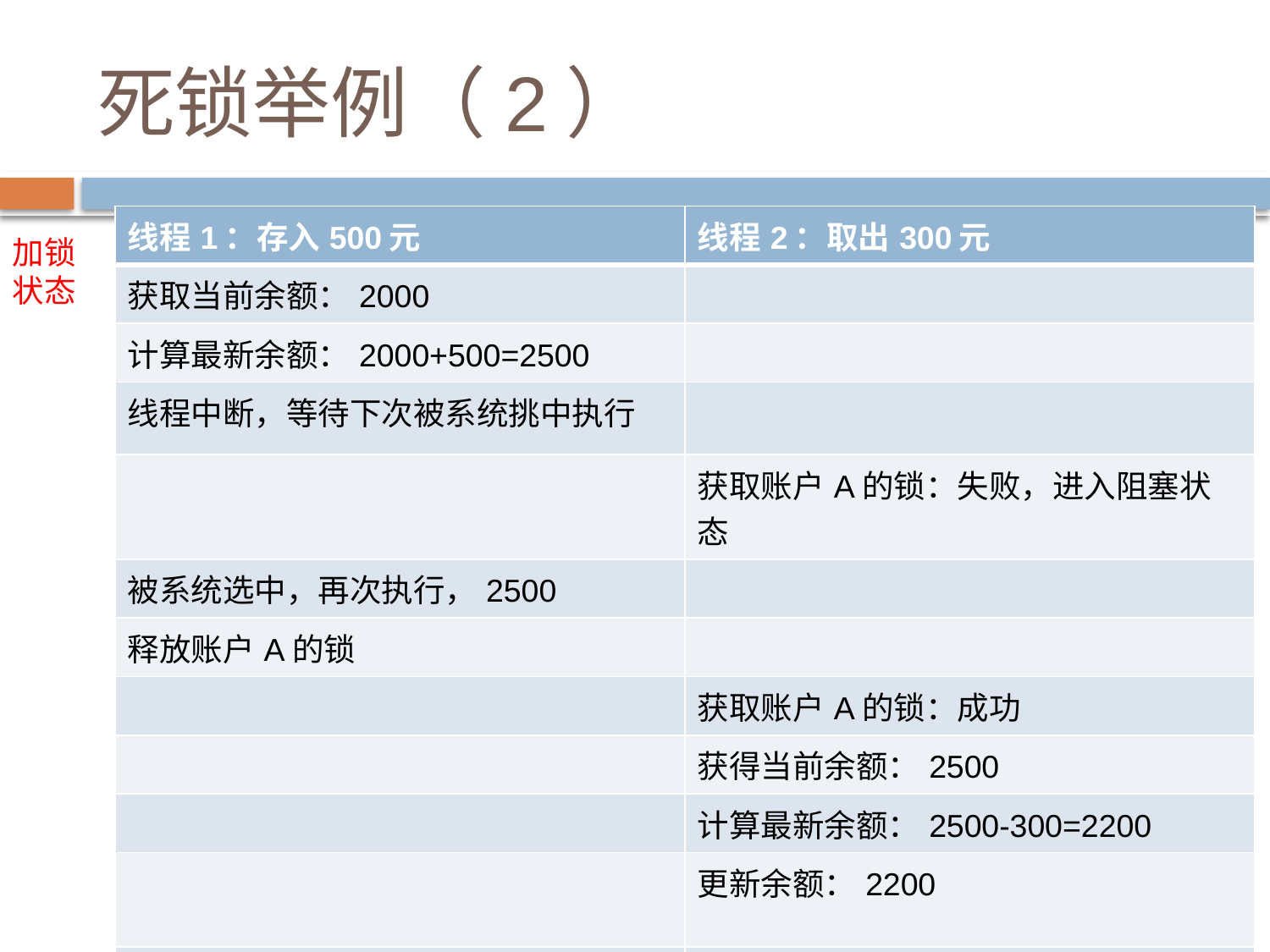

# 死锁举例（2）
| 线程1：存入500元 | 线程2：取出300元 |
| --- | --- |
| 获取当前余额：2000 |  |
| 计算最新余额：2000+500=2500 |  |
| 线程中断，等待下次被系统挑中执行 |  |
|  | 获取账户A的锁：失败，进入阻塞状态 |
| 被系统选中，再次执行，2500 |  |
| 释放账户A的锁 |  |
|  | 获取账户A的锁：成功 |
|  | 获得当前余额：2500 |
|  | 计算最新余额：2500-300=2200 |
|  | 更新余额：2200 |
|  | 释放账户A的锁 |
加锁状态